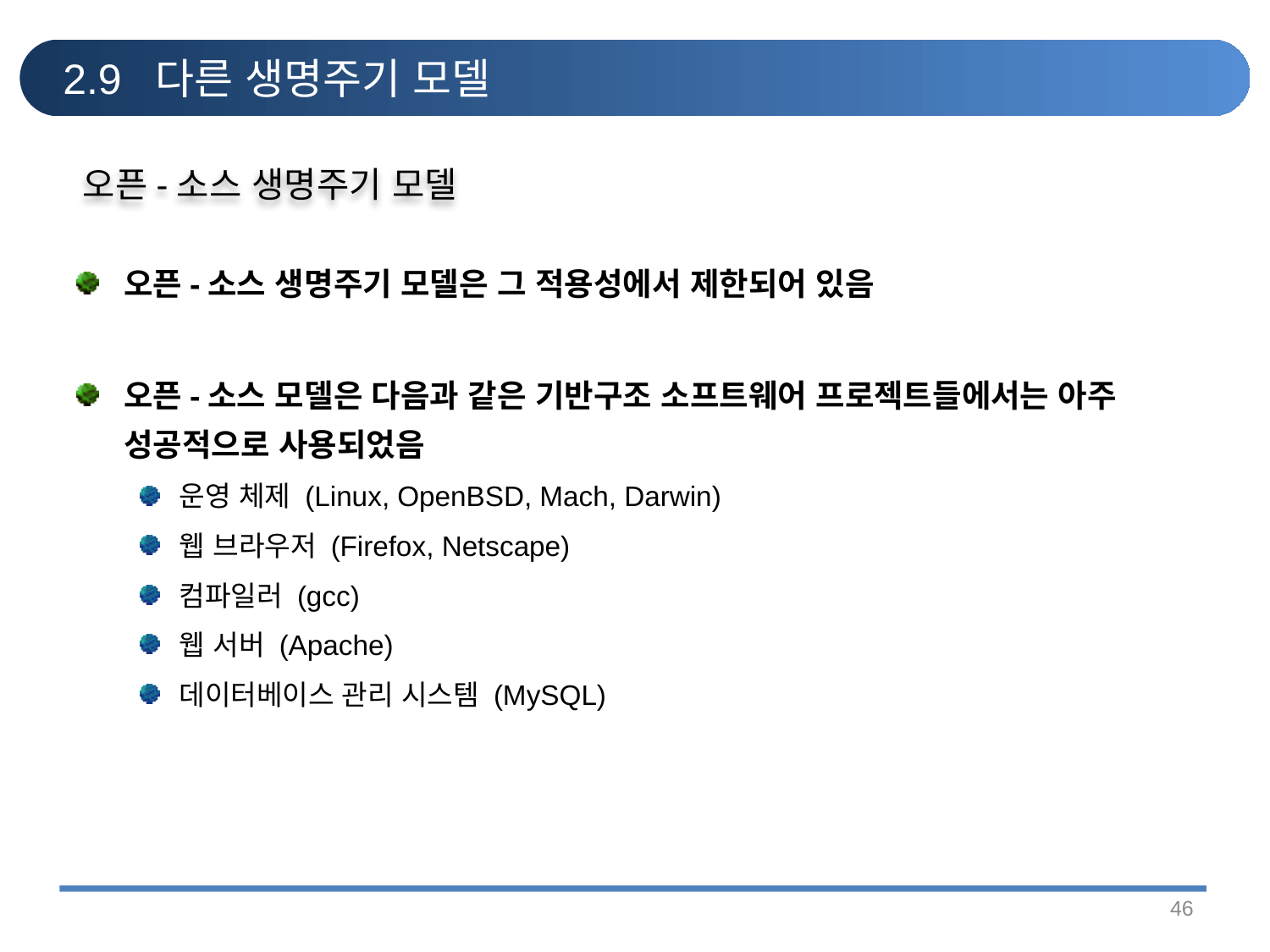

# 2.9  다른 생명주기 모델
오픈-소스 생명주기 모델
오픈-소스 생명주기 모델은 그 적용성에서 제한되어 있음

오픈-소스 모델은 다음과 같은 기반구조 소프트웨어 프로젝트들에서는 아주 성공적으로 사용되었음
운영 체제 (Linux, OpenBSD, Mach, Darwin)
웹 브라우저 (Firefox, Netscape)
컴파일러 (gcc)
웹 서버 (Apache)
데이터베이스 관리 시스템 (MySQL)
46